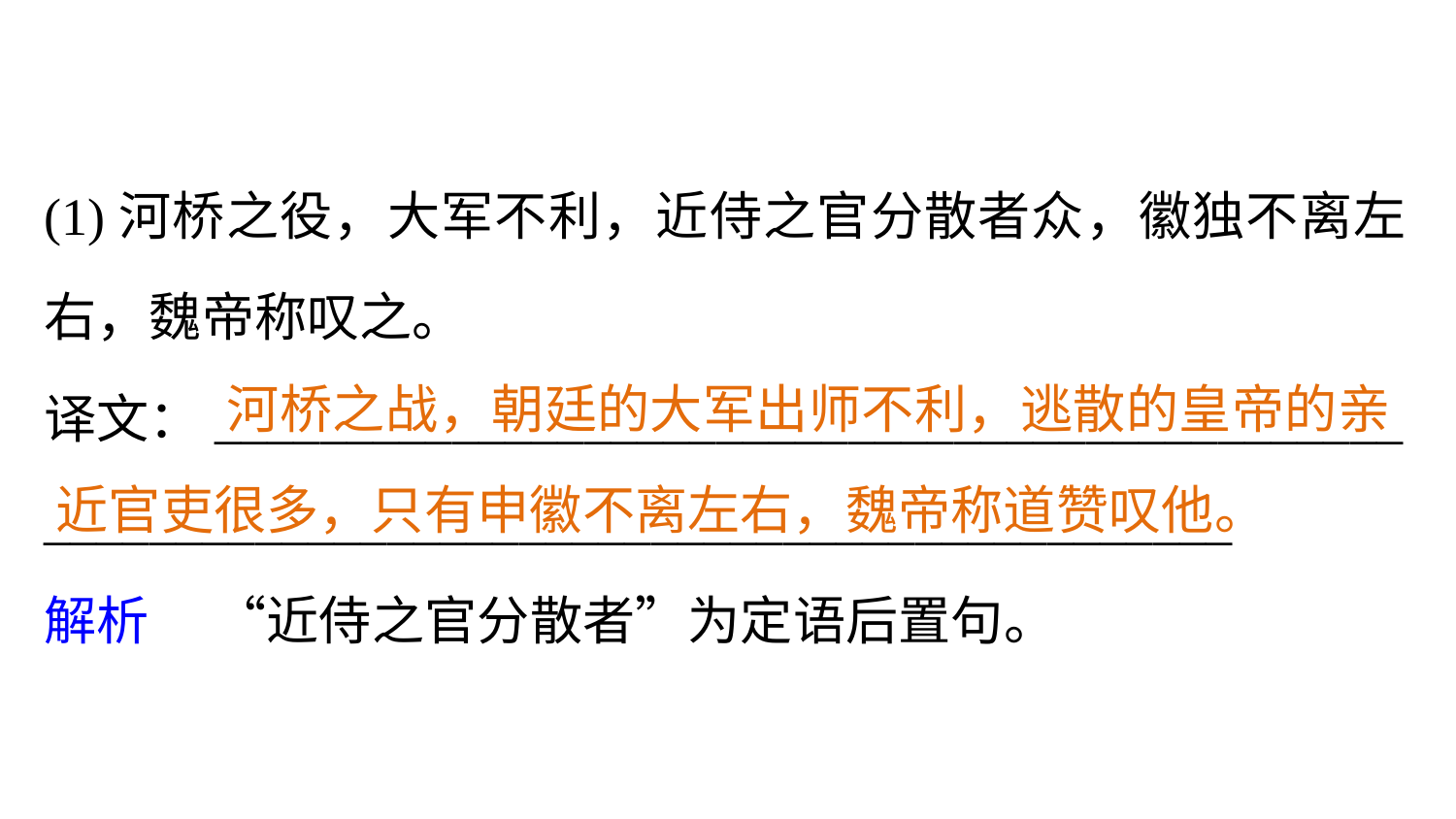

(1)河桥之役，大军不利，近侍之官分散者众，徽独不离左右，魏帝称叹之。
译文：_____________________________________________
_____________________________________________
解析　 “近侍之官分散者”为定语后置句。
             河桥之战，朝廷的大军出师不利，逃散的皇帝的亲近官吏很多，只有申徽不离左右，魏帝称道赞叹他。